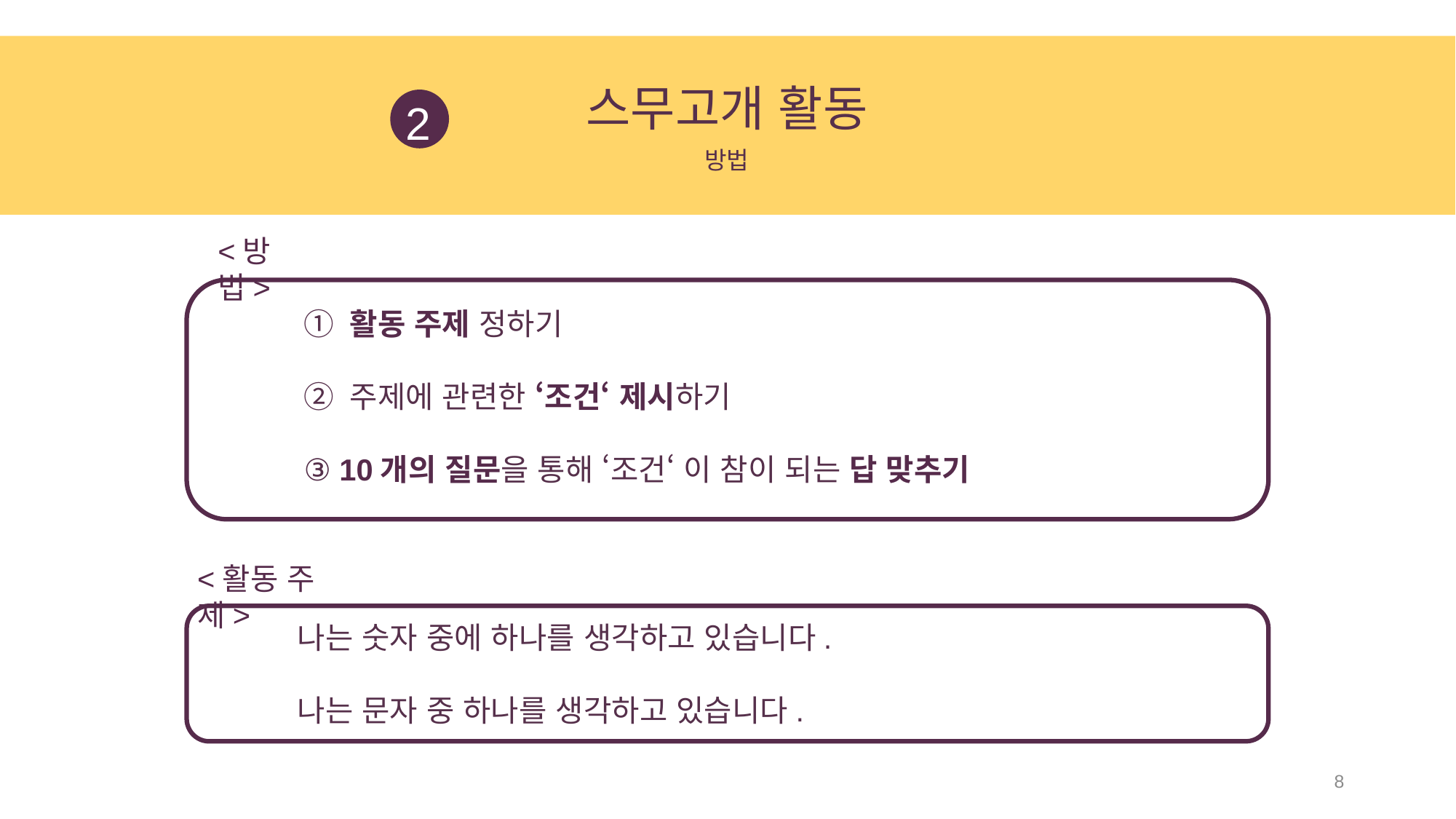

스무고개 활동

2
방법
<방법>

① 활동 주제 정하기

② 주제에 관련한 ‘조건‘ 제시하기

③ 10개의 질문을 통해 ‘조건‘ 이 참이 되는 답 맞추기
<활동 주제>

나는 숫자 중에 하나를 생각하고 있습니다.

나는 문자 중 하나를 생각하고 있습니다.
8